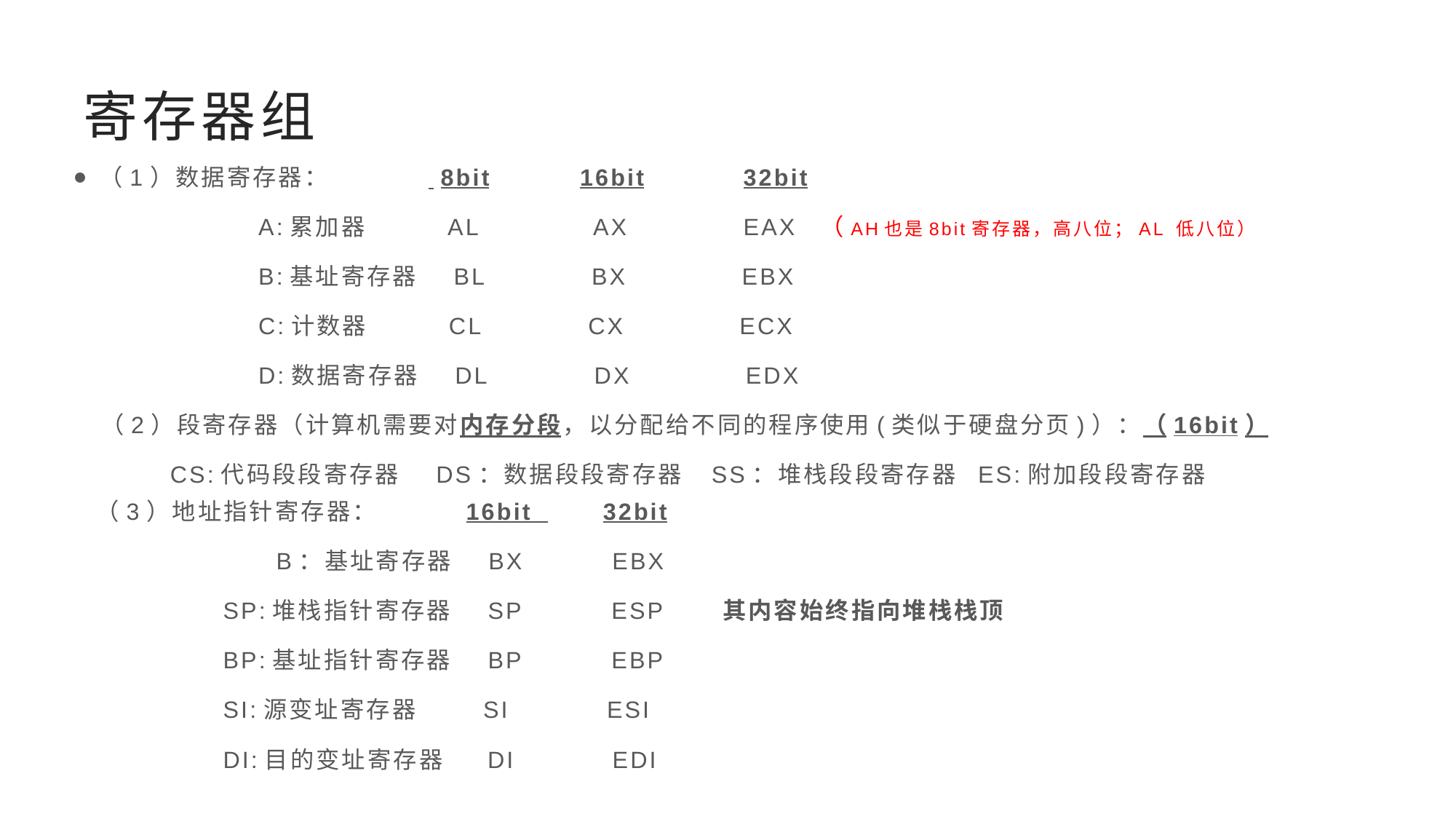

# 寄存器组
（1）数据寄存器：              8bit          16bit           32bit
                     A:累加器          AL             AX             EAX  （AH也是8bit寄存器，高八位；AL 低八位）
                     B:基址寄存器    BL            BX             EBX
                     C:计数器          CL            CX             ECX
                     D:数据寄存器    DL            DX             EDX
   （2）段寄存器（计算机需要对内存分段，以分配给不同的程序使用(类似于硬盘分页)）：（16bit）
           CS:代码段段寄存器    DS：数据段段寄存器   SS：堆栈段段寄存器  ES:附加段段寄存器
   （3）地址指针寄存器：           16bit        32bit
                       B：基址寄存器    BX          EBX
                 SP:堆栈指针寄存器    SP          ESP      其内容始终指向堆栈栈顶
                 BP:基址指针寄存器    BP          EBP
                 SI:源变址寄存器        SI           ESI
                 DI:目的变址寄存器     DI           EDI